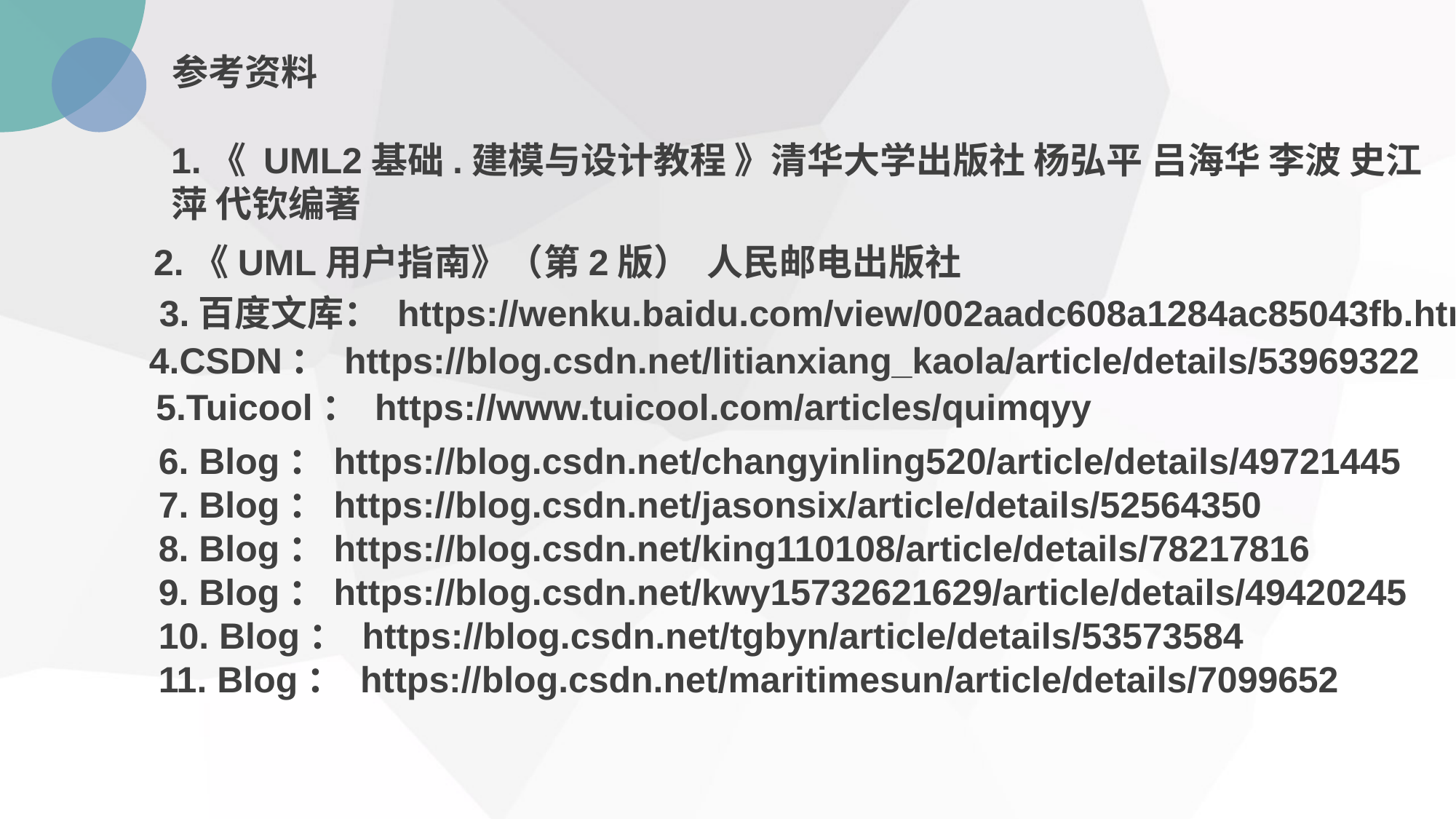

参考资料
1.《 UML2基础.建模与设计教程 》清华大学出版社 杨弘平 吕海华 李波 史江萍 代钦编著
2.《UML用户指南》（第2版）  人民邮电出版社
3.百度文库： https://wenku.baidu.com/view/002aadc608a1284ac85043fb.html
4.CSDN： https://blog.csdn.net/litianxiang_kaola/article/details/53969322
5.Tuicool： https://www.tuicool.com/articles/quimqyy
6. Blog：https://blog.csdn.net/changyinling520/article/details/49721445
7. Blog：https://blog.csdn.net/jasonsix/article/details/52564350
8. Blog：https://blog.csdn.net/king110108/article/details/78217816
9. Blog：https://blog.csdn.net/kwy15732621629/article/details/49420245
10. Blog： https://blog.csdn.net/tgbyn/article/details/53573584
11. Blog： https://blog.csdn.net/maritimesun/article/details/7099652